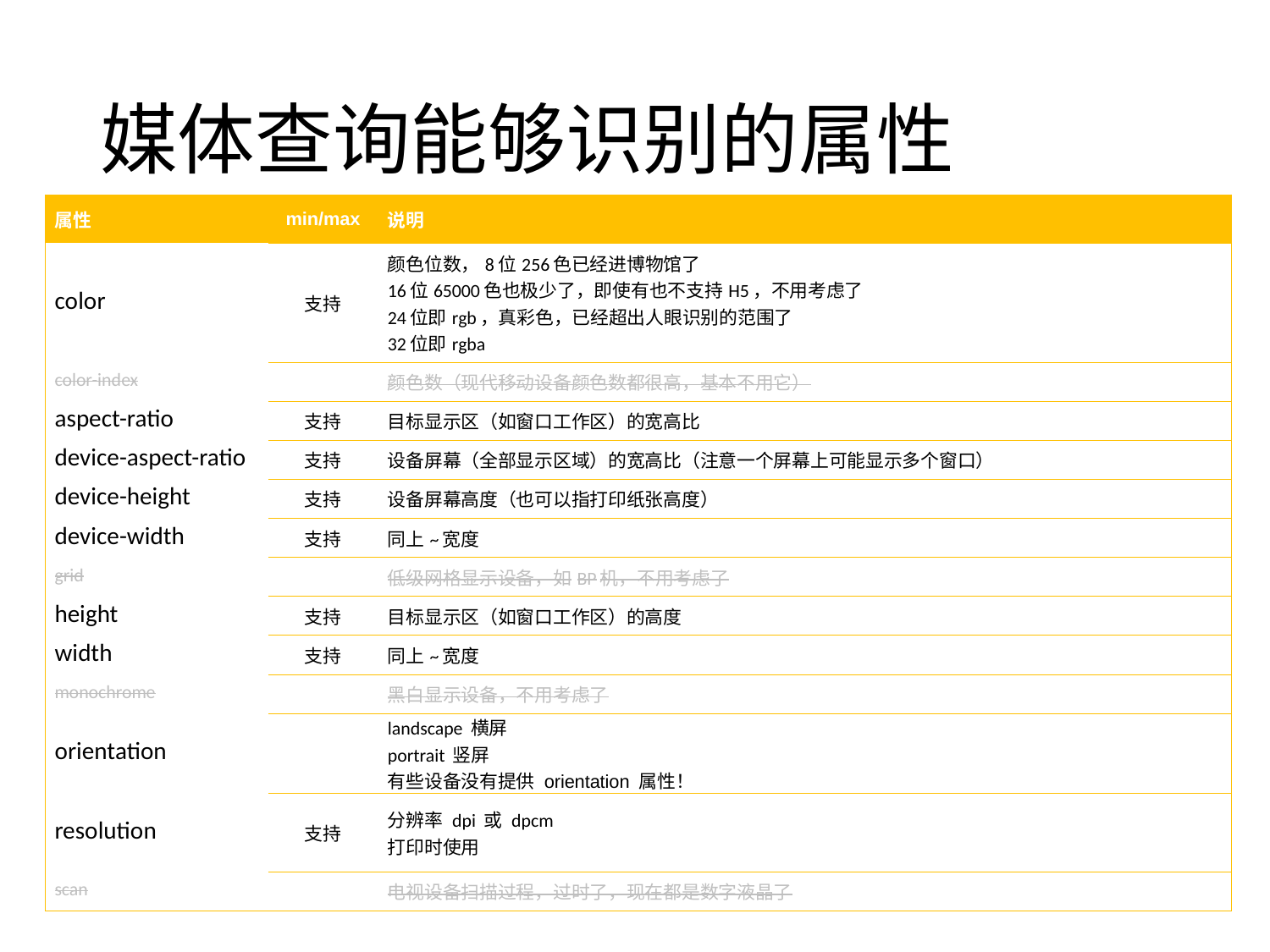

# 媒体查询能够识别的属性
| 属性 | min/max | 说明 |
| --- | --- | --- |
| color | 支持 | 颜色位数，8位256色已经进博物馆了 16位65000色也极少了，即使有也不支持H5，不用考虑了 24位即rgb，真彩色，已经超出人眼识别的范围了 32位即rgba |
| color-index |  | 颜色数（现代移动设备颜色数都很高，基本不用它） |
| aspect-ratio | 支持 | 目标显示区（如窗口工作区）的宽高比 |
| device-aspect-ratio | 支持 | 设备屏幕（全部显示区域）的宽高比（注意一个屏幕上可能显示多个窗口） |
| device-height | 支持 | 设备屏幕高度（也可以指打印纸张高度） |
| device-width | 支持 | 同上~宽度 |
| grid |  | 低级网格显示设备，如BP机，不用考虑了 |
| height | 支持 | 目标显示区（如窗口工作区）的高度 |
| width | 支持 | 同上~宽度 |
| monochrome |  | 黑白显示设备，不用考虑了 |
| orientation |  | landscape 横屏 portrait 竖屏 有些设备没有提供 orientation 属性！ |
| resolution | 支持 | 分辨率 dpi 或 dpcm 打印时使用 |
| scan |  | 电视设备扫描过程，过时了，现在都是数字液晶了 |